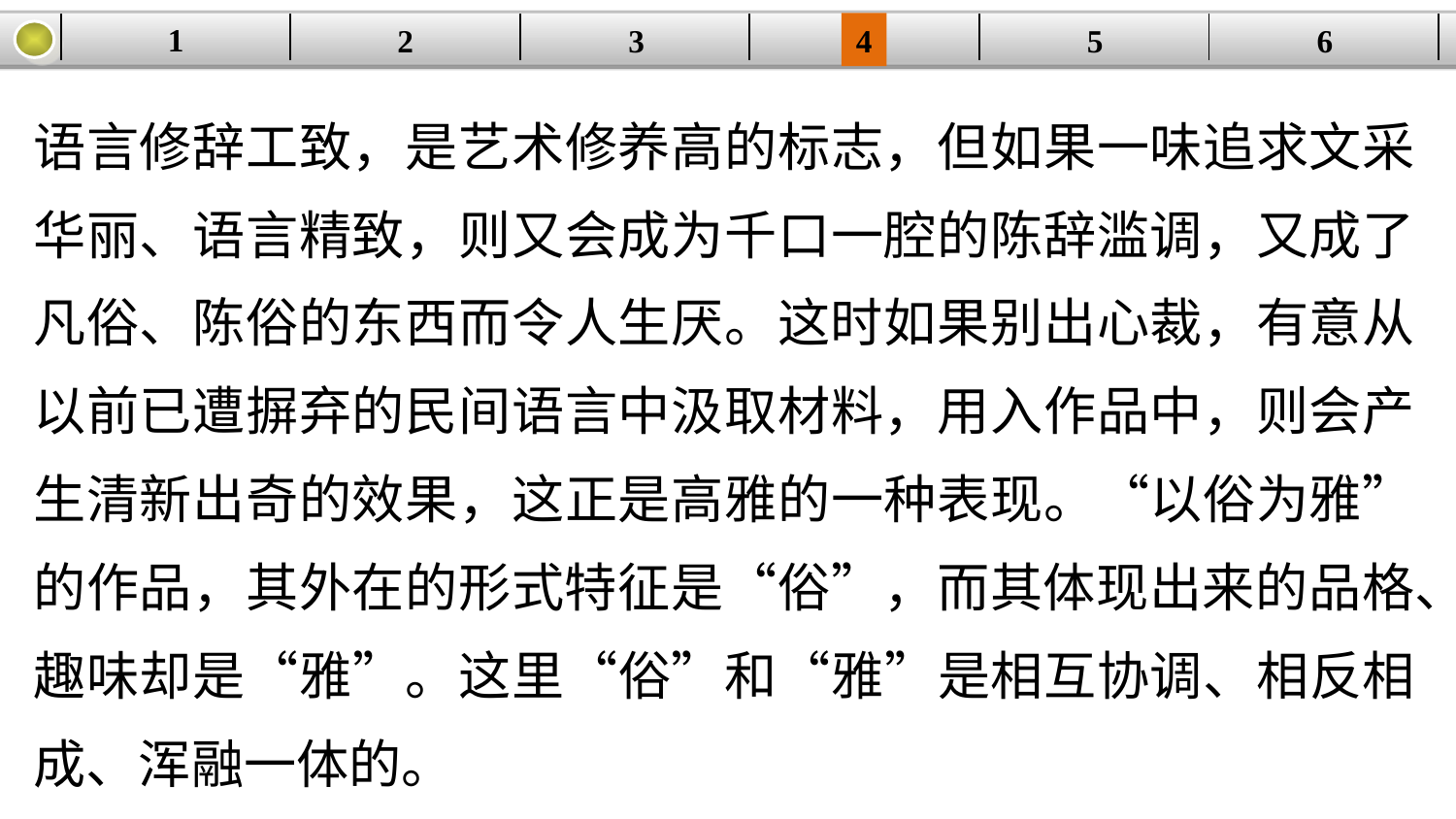

1
3
4
5
6
2
|  |  |  |  |  |  |
| --- | --- | --- | --- | --- | --- |

语言修辞工致，是艺术修养高的标志，但如果一味追求文采华丽、语言精致，则又会成为千口一腔的陈辞滥调，又成了凡俗、陈俗的东西而令人生厌。这时如果别出心裁，有意从以前已遭摒弃的民间语言中汲取材料，用入作品中，则会产生清新出奇的效果，这正是高雅的一种表现。“以俗为雅”的作品，其外在的形式特征是“俗”，而其体现出来的品格、趣味却是“雅”。这里“俗”和“雅”是相互协调、相反相成、浑融一体的。